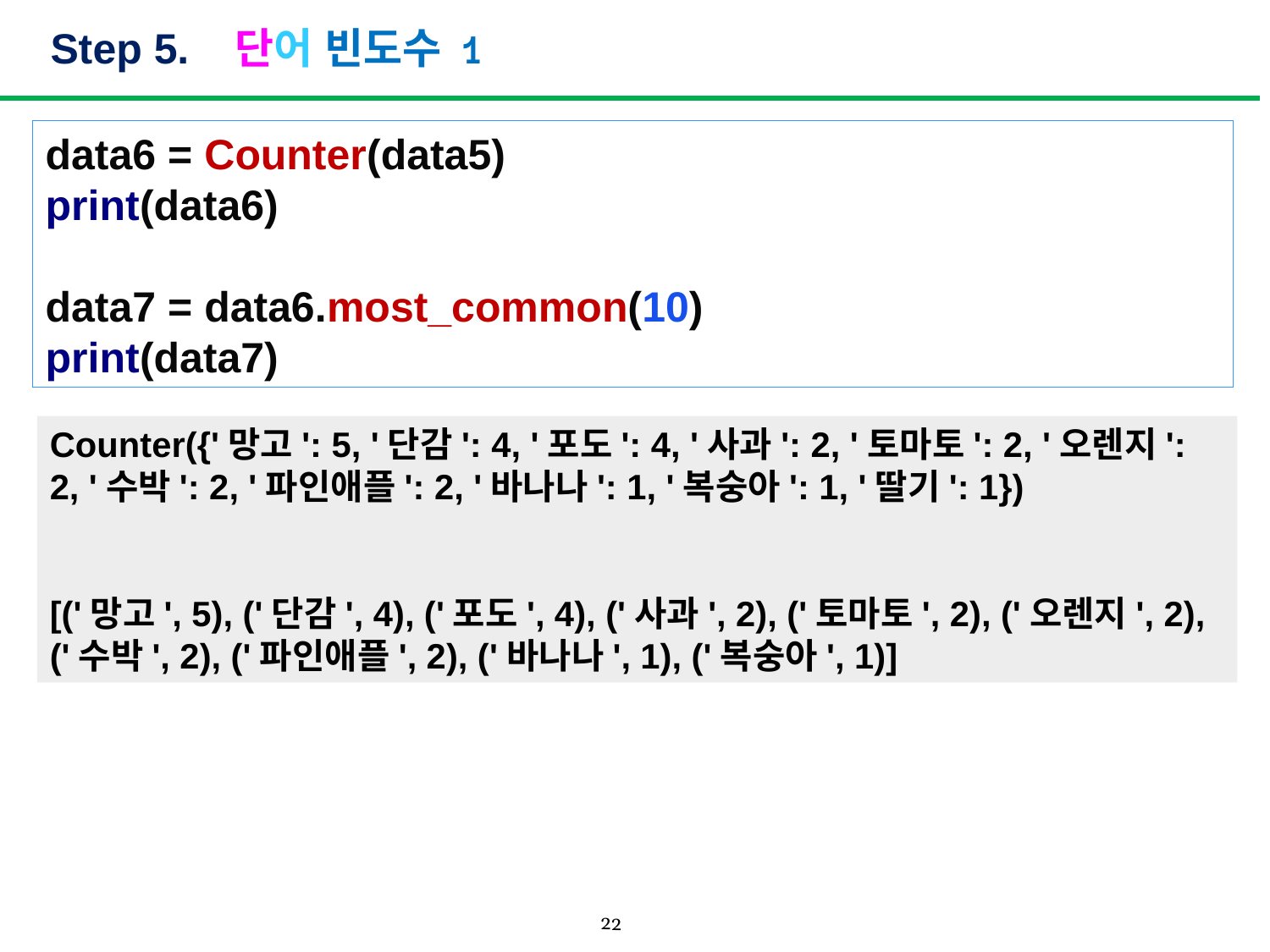

# Step 5.   단어 빈도수 1
data6 = Counter(data5)
print(data6)
data7 = data6.most_common(10)
print(data7)
Counter({'망고': 5, '단감': 4, '포도': 4, '사과': 2, '토마토': 2, '오렌지': 2, '수박': 2, '파인애플': 2, '바나나': 1, '복숭아': 1, '딸기': 1})

[('망고', 5), ('단감', 4), ('포도', 4), ('사과', 2), ('토마토', 2), ('오렌지', 2), ('수박', 2), ('파인애플', 2), ('바나나', 1), ('복숭아', 1)]
22